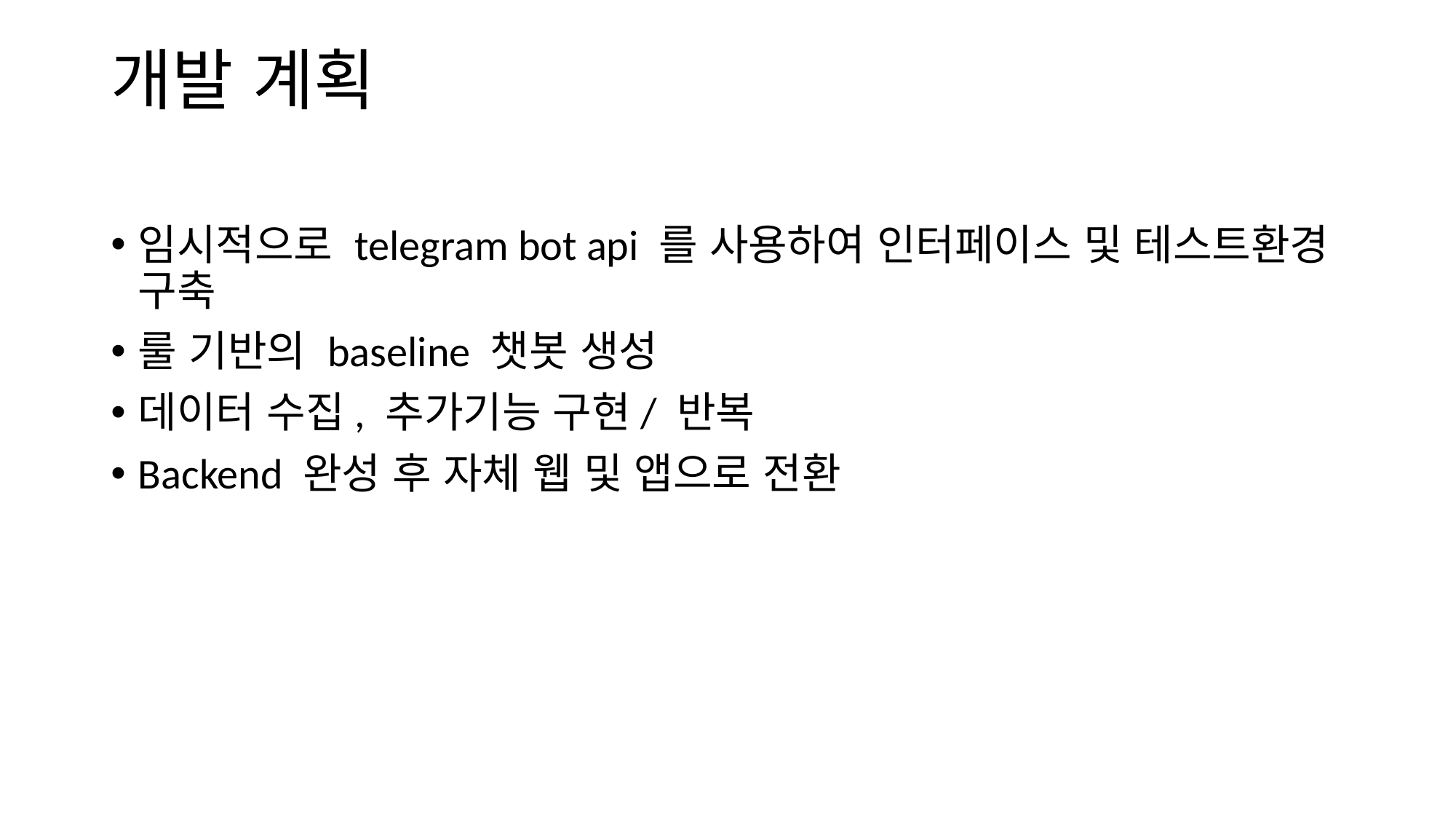

# 개발 계획
임시적으로 telegram bot api 를 사용하여 인터페이스 및 테스트환경 구축
룰 기반의 baseline 챗봇 생성
데이터 수집, 추가기능 구현/ 반복
Backend 완성 후 자체 웹 및 앱으로 전환